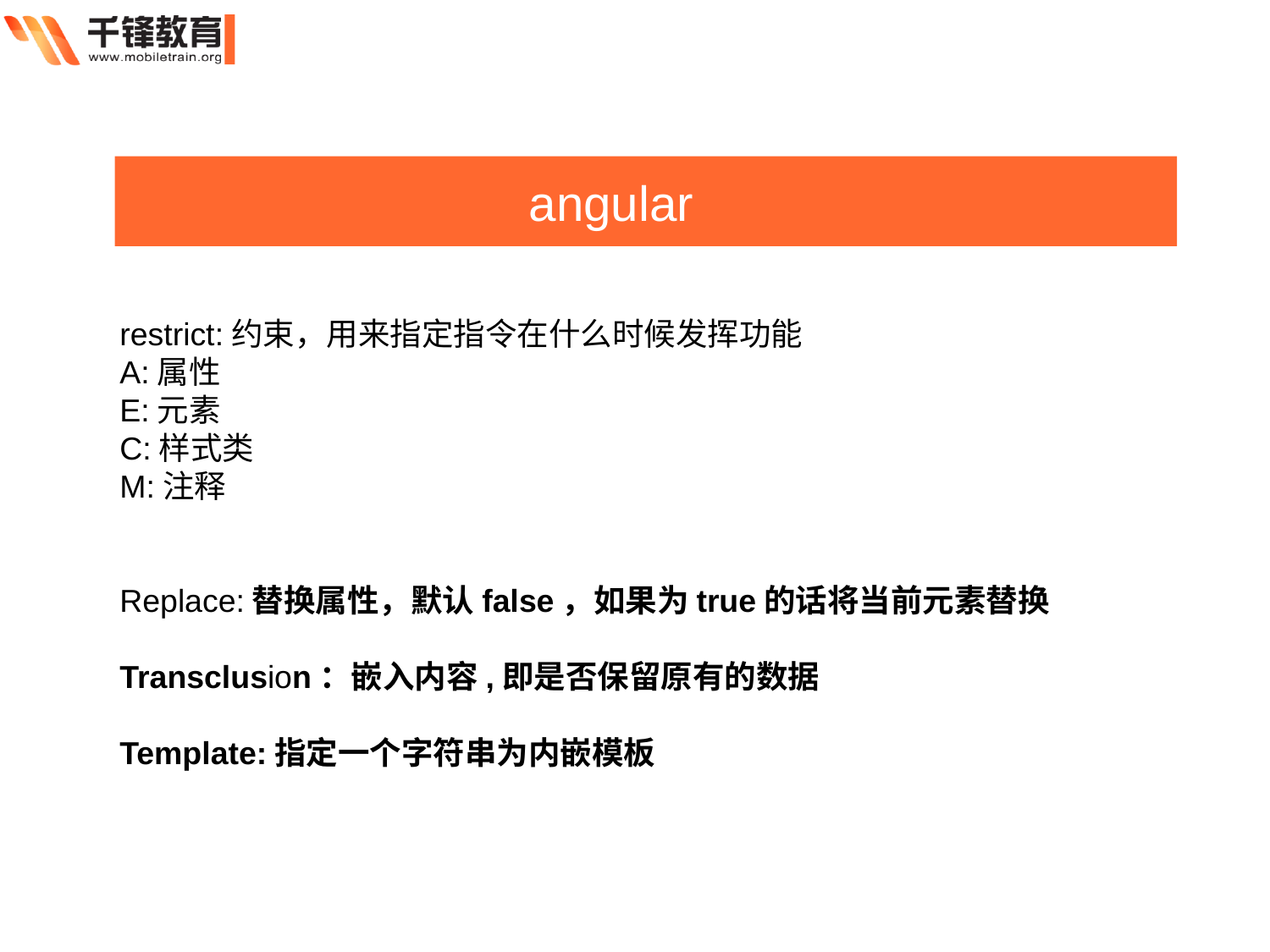

angular
restrict:约束，用来指定指令在什么时候发挥功能
A:属性
E:元素
C:样式类
M:注释

Replace:替换属性，默认false，如果为true的话将当前元素替换

Transclusion：嵌入内容,即是否保留原有的数据

Template:指定一个字符串为内嵌模板